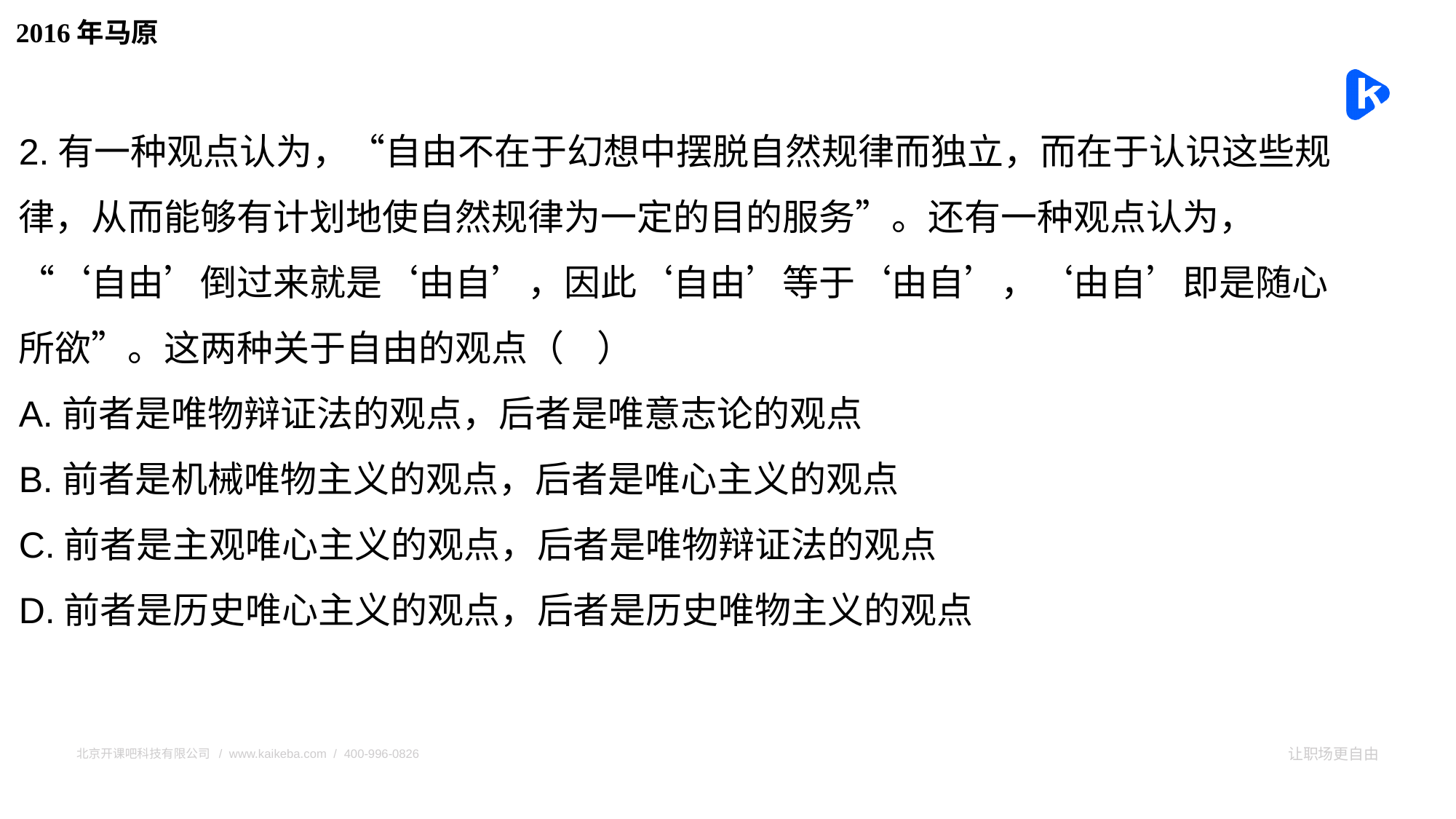

2016年马原
2.有一种观点认为，“自由不在于幻想中摆脱自然规律而独立，而在于认识这些规律，从而能够有计划地使自然规律为一定的目的服务”。还有一种观点认为，“‘自由’倒过来就是‘由自’，因此‘自由’等于‘由自’，‘由自’即是随心所欲”。这两种关于自由的观点（    ）
A.前者是唯物辩证法的观点，后者是唯意志论的观点
B.前者是机械唯物主义的观点，后者是唯心主义的观点
C.前者是主观唯心主义的观点，后者是唯物辩证法的观点
D.前者是历史唯心主义的观点，后者是历史唯物主义的观点